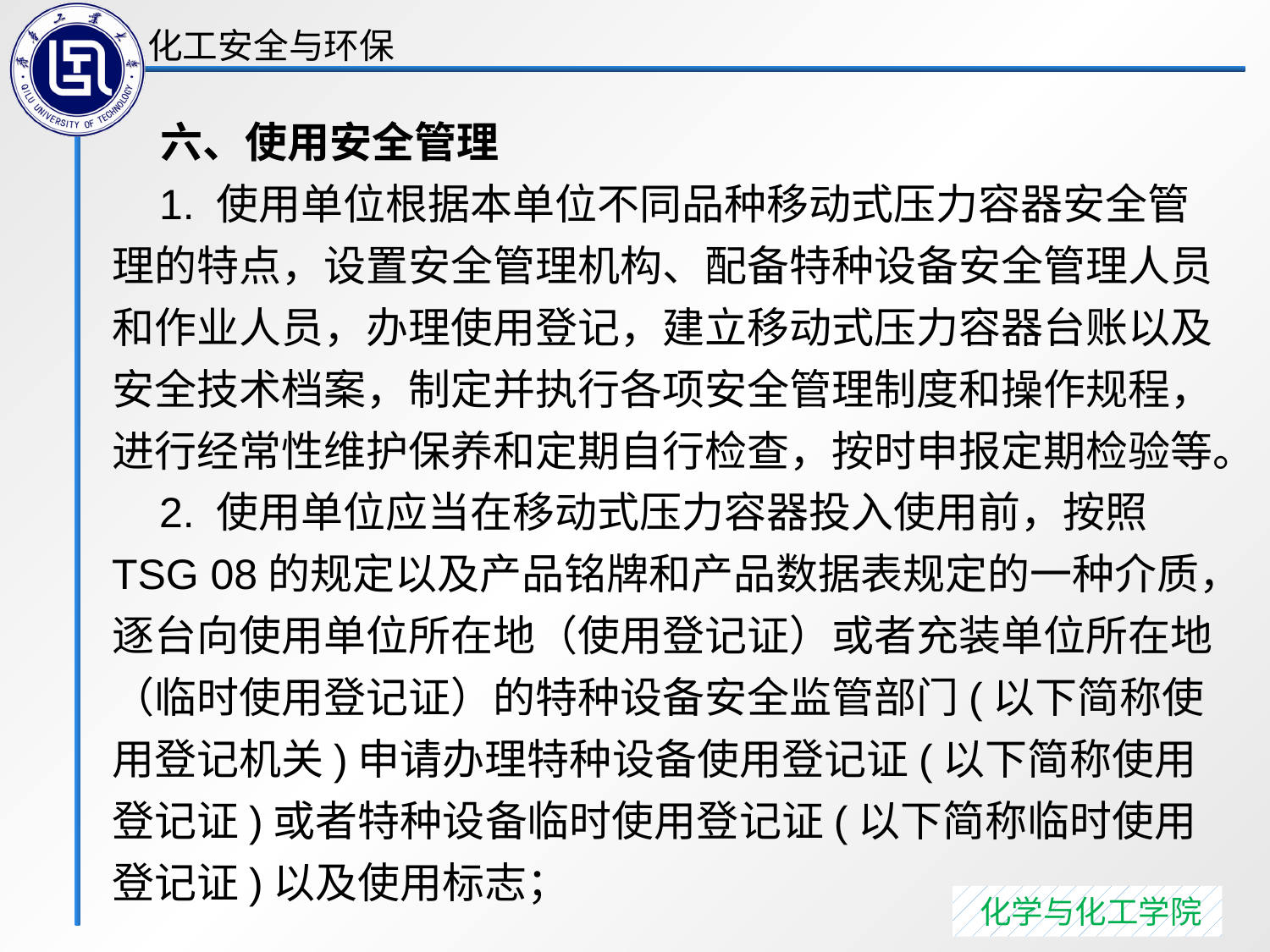

六、使用安全管理
    1. 使用单位根据本单位不同品种移动式压力容器安全管理的特点，设置安全管理机构、配备特种设备安全管理人员和作业人员，办理使用登记，建立移动式压力容器台账以及安全技术档案，制定并执行各项安全管理制度和操作规程，进行经常性维护保养和定期自行检查，按时申报定期检验等。
    2. 使用单位应当在移动式压力容器投入使用前，按照TSG 08的规定以及产品铭牌和产品数据表规定的一种介质，逐台向使用单位所在地（使用登记证）或者充装单位所在地（临时使用登记证）的特种设备安全监管部门(以下简称使用登记机关)申请办理特种设备使用登记证(以下简称使用登记证)或者特种设备临时使用登记证(以下简称临时使用登记证)以及使用标志；